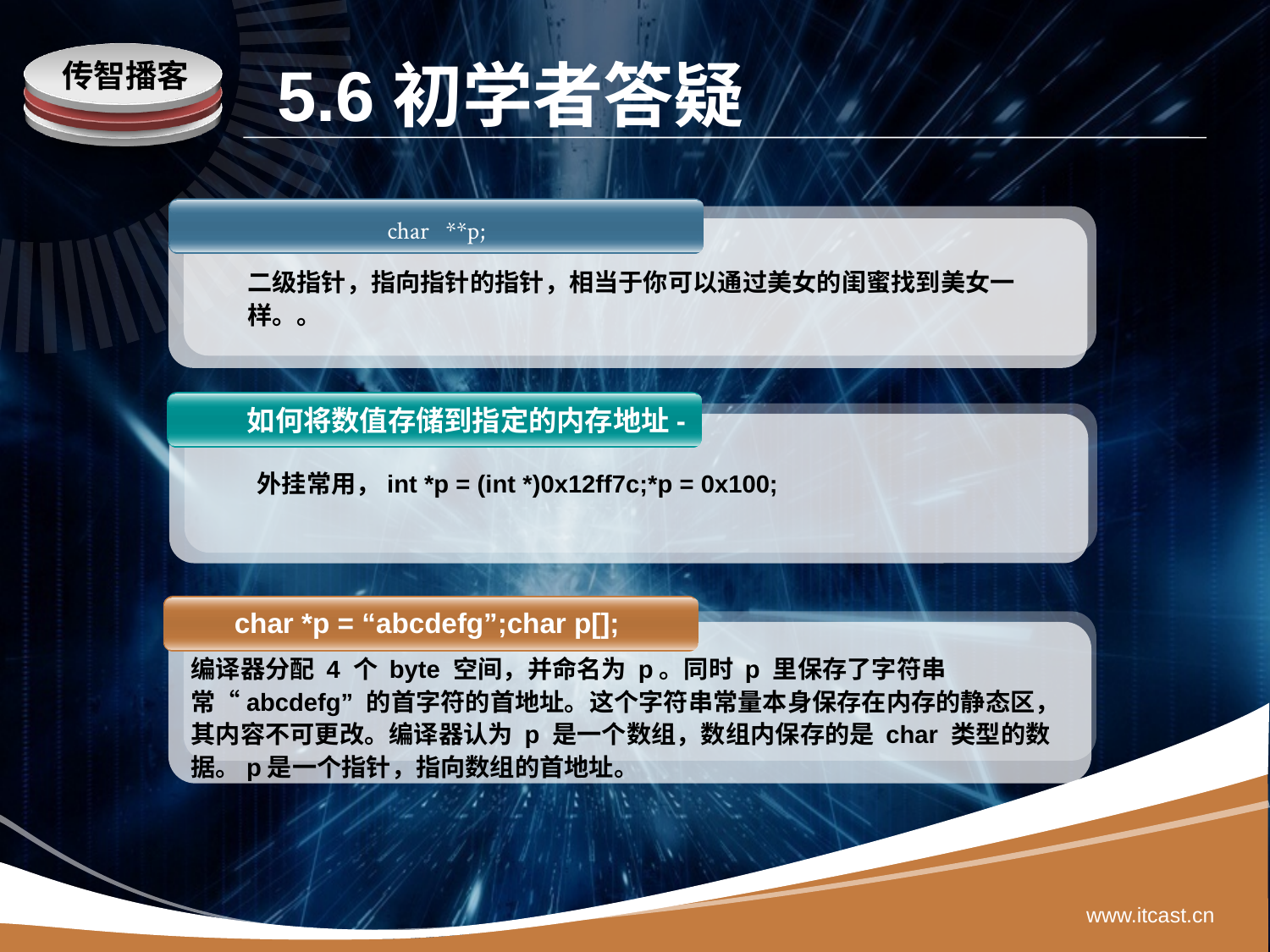

# 5.6初学者答疑

char   **p;

二级指针，指向指针的指针，相当于你可以通过美女的闺蜜找到美女一样。。

如何将数值存储到指定的内存地址-

外挂常用，int *p = (int *)0x12ff7c;*p = 0x100;

 char *p = “abcdefg”;char p[];

编译器分配 4 个 byte 空间，并命名为 p。同时 p 里保存了字符串常“abcdefg” 的首字符的首地址。这个字符串常量本身保存在内存的静态区，其内容不可更改。编译器认为 p 是一个数组，数组内保存的是 char 类型的数据。p是一个指针，指向数组的首地址。
www.itcast.cn